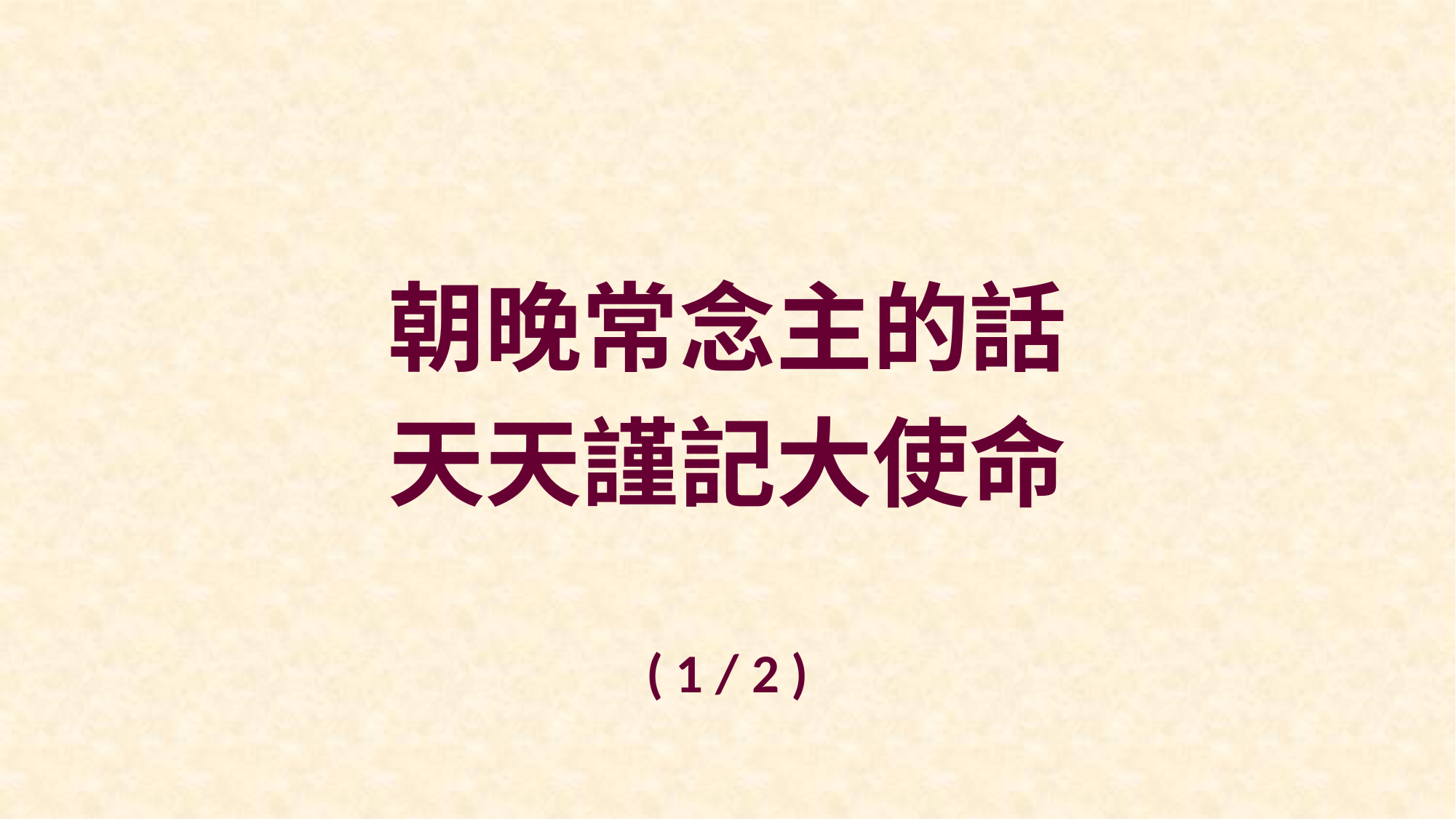

朝晚常念主的話
天天謹記大使命
( 1 / 2 )